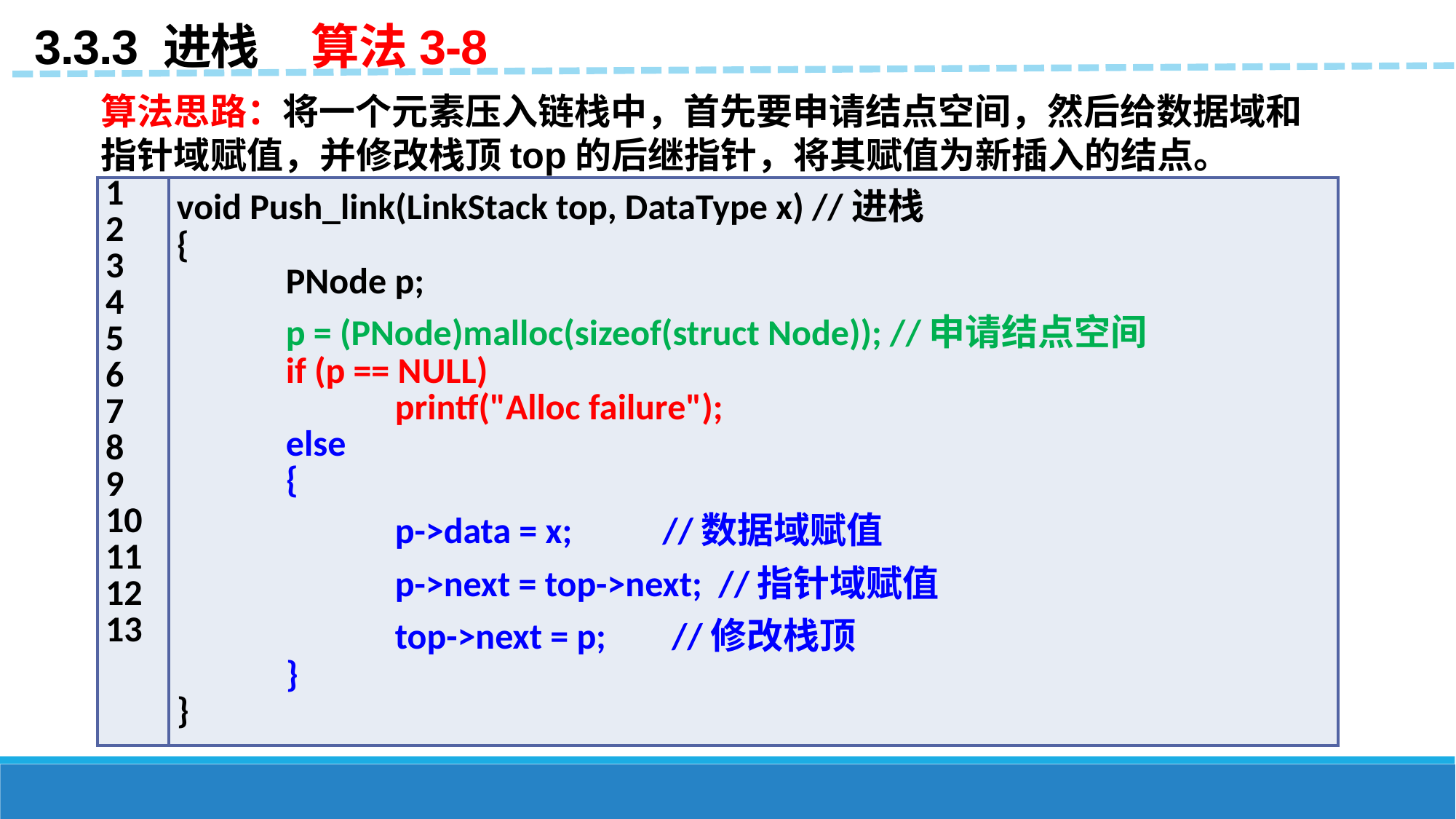

3.3.3 进栈     算法3-8
算法思路：将一个元素压入链栈中，首先要申请结点空间，然后给数据域和指针域赋值，并修改栈顶top的后继指针，将其赋值为新插入的结点。
| 1 2 3 4 5 6 7 8 9 10 11 12 13 | void Push\_link(LinkStack top, DataType x) //进栈 { PNode p; p = (PNode)malloc(sizeof(struct Node)); //申请结点空间 if (p == NULL) printf("Alloc failure"); else { p->data = x; //数据域赋值 p->next = top->next; //指针域赋值 top->next = p; //修改栈顶 } } |
| --- | --- |